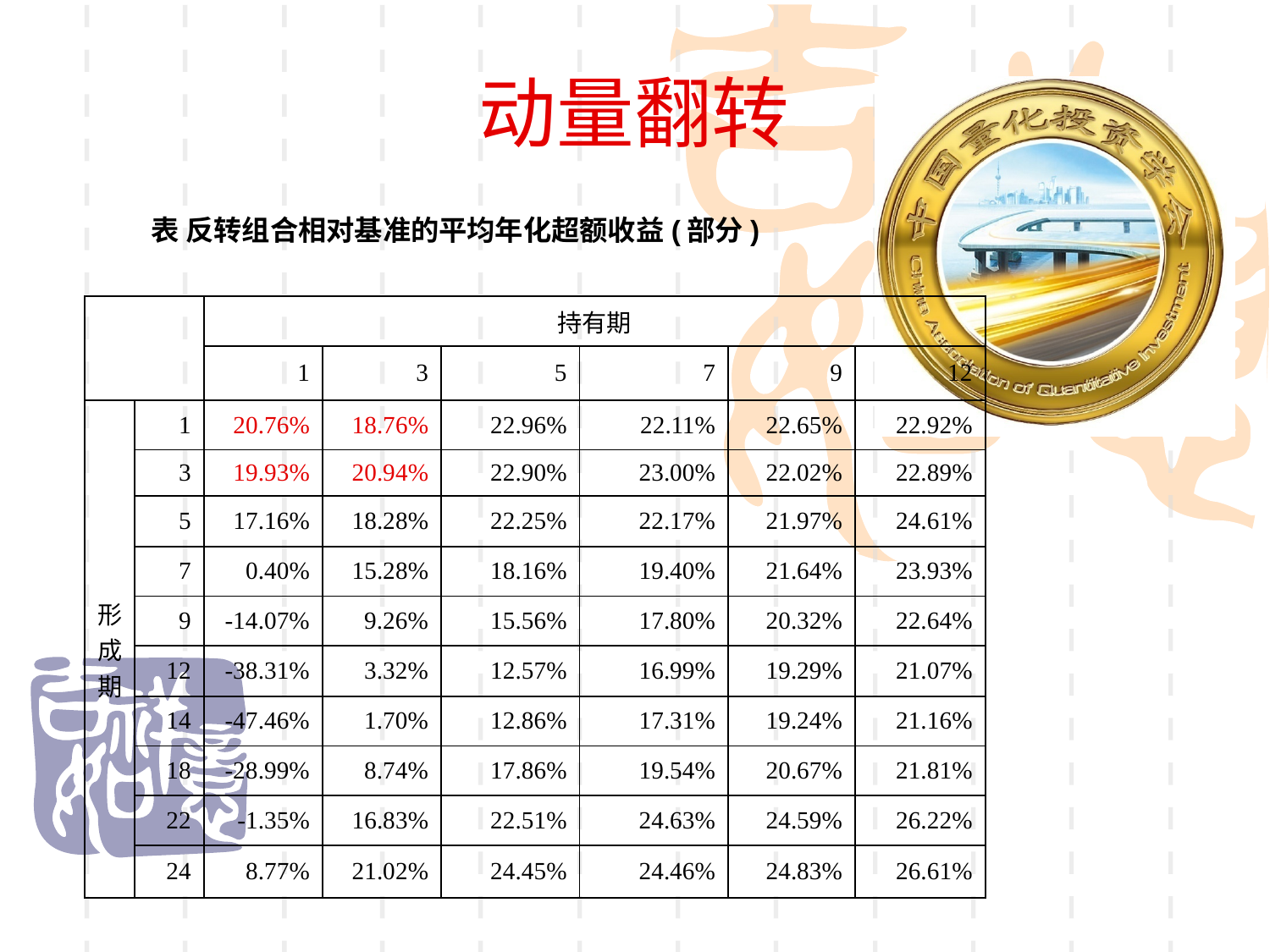

动量翻转
表 反转组合相对基准的平均年化超额收益(部分)

|  |  | 持有期 |  |  |  |  |  |
| --- | --- | --- | --- | --- | --- | --- | --- |
|  |  | 1 | 3 | 5 | 7 | 9 | 12 |
| 形 成 期 | 1 | 20.76% | 18.76% | 22.96% | 22.11% | 22.65% | 22.92% |
|  | 3 | 19.93% | 20.94% | 22.90% | 23.00% | 22.02% | 22.89% |
|  | 5 | 17.16% | 18.28% | 22.25% | 22.17% | 21.97% | 24.61% |
|  | 7 | 0.40% | 15.28% | 18.16% | 19.40% | 21.64% | 23.93% |
|  | 9 | -14.07% | 9.26% | 15.56% | 17.80% | 20.32% | 22.64% |
|  | 12 | -38.31% | 3.32% | 12.57% | 16.99% | 19.29% | 21.07% |
|  | 14 | -47.46% | 1.70% | 12.86% | 17.31% | 19.24% | 21.16% |
|  | 18 | -28.99% | 8.74% | 17.86% | 19.54% | 20.67% | 21.81% |
|  | 22 | -1.35% | 16.83% | 22.51% | 24.63% | 24.59% | 26.22% |
|  | 24 | 8.77% | 21.02% | 24.45% | 24.46% | 24.83% | 26.61% |